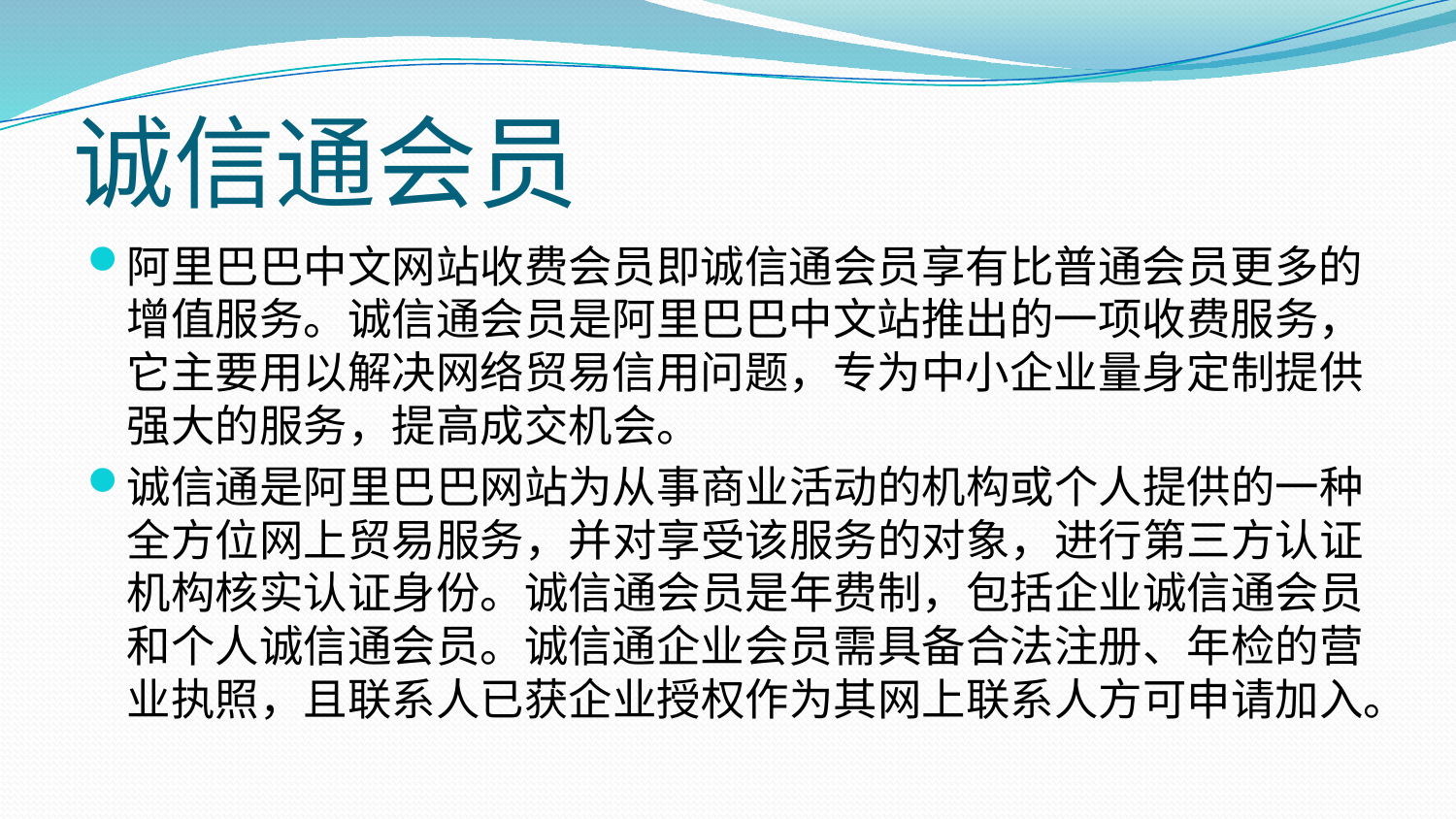

# 诚信通会员
阿里巴巴中文网站收费会员即诚信通会员享有比普通会员更多的增值服务。诚信通会员是阿里巴巴中文站推出的一项收费服务，它主要用以解决网络贸易信用问题，专为中小企业量身定制提供强大的服务，提高成交机会。
诚信通是阿里巴巴网站为从事商业活动的机构或个人提供的一种全方位网上贸易服务，并对享受该服务的对象，进行第三方认证机构核实认证身份。诚信通会员是年费制，包括企业诚信通会员和个人诚信通会员。诚信通企业会员需具备合法注册、年检的营业执照，且联系人已获企业授权作为其网上联系人方可申请加入。